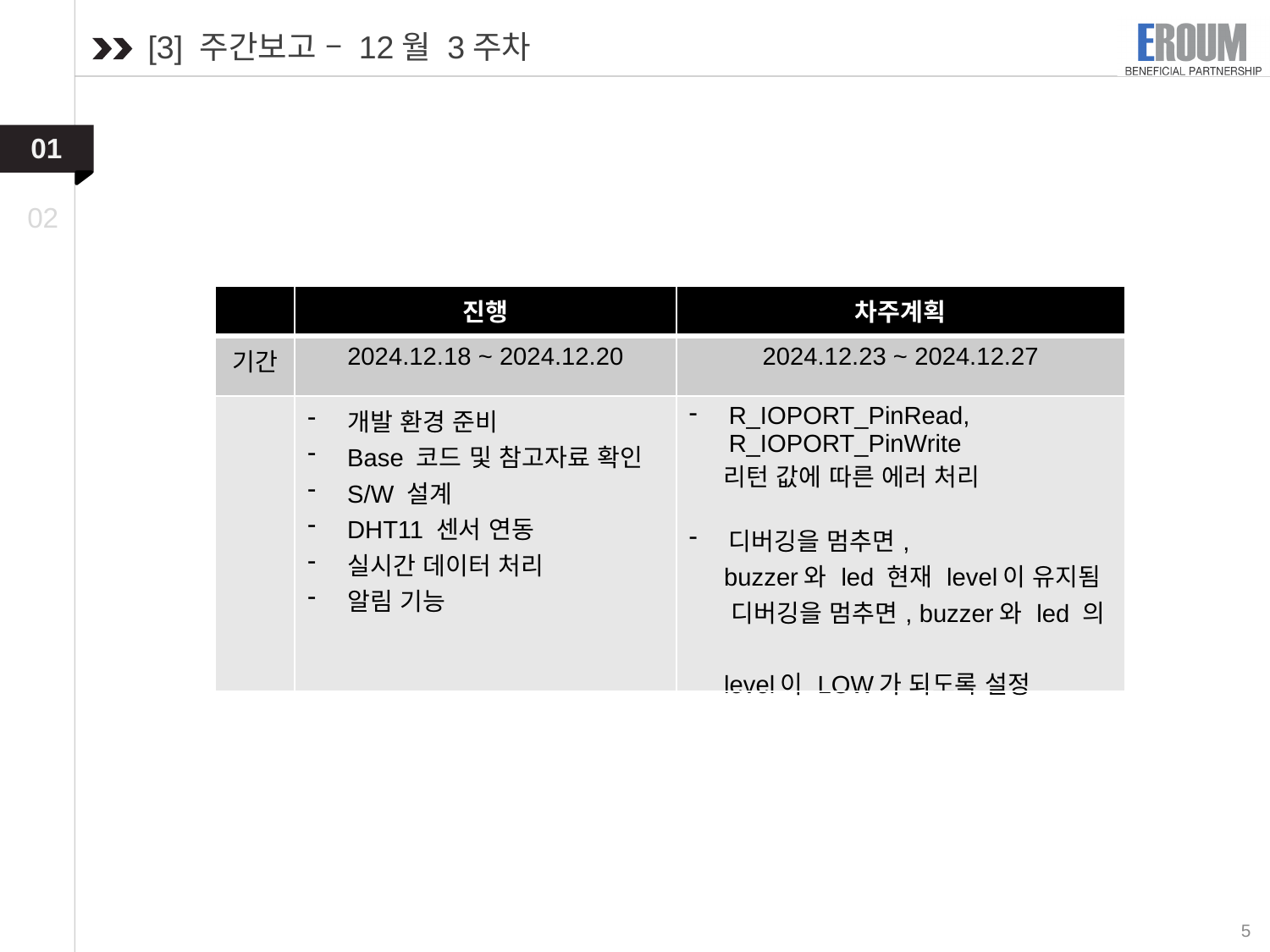

# [3] 주간보고 – 12월 3주차
01

|  | 진행 | 차주계획 |
| --- | --- | --- |
| 기간 | 2024.12.18 ~ 2024.12.20 | 2024.12.23 ~ 2024.12.27 |
|  | 개발 환경 준비 Base 코드 및 참고자료 확인 S/W 설계 DHT11 센서 연동 실시간 데이터 처리 알림 기능 | R\_IOPORT\_PinRead, R\_IOPORT\_PinWrite 리턴 값에 따른 에러 처리 디버깅을 멈추면, buzzer와 led 현재 level이 유지됨 디버깅을 멈추면, buzzer와 led 의 level이 LOW가 되도록 설정 |
5